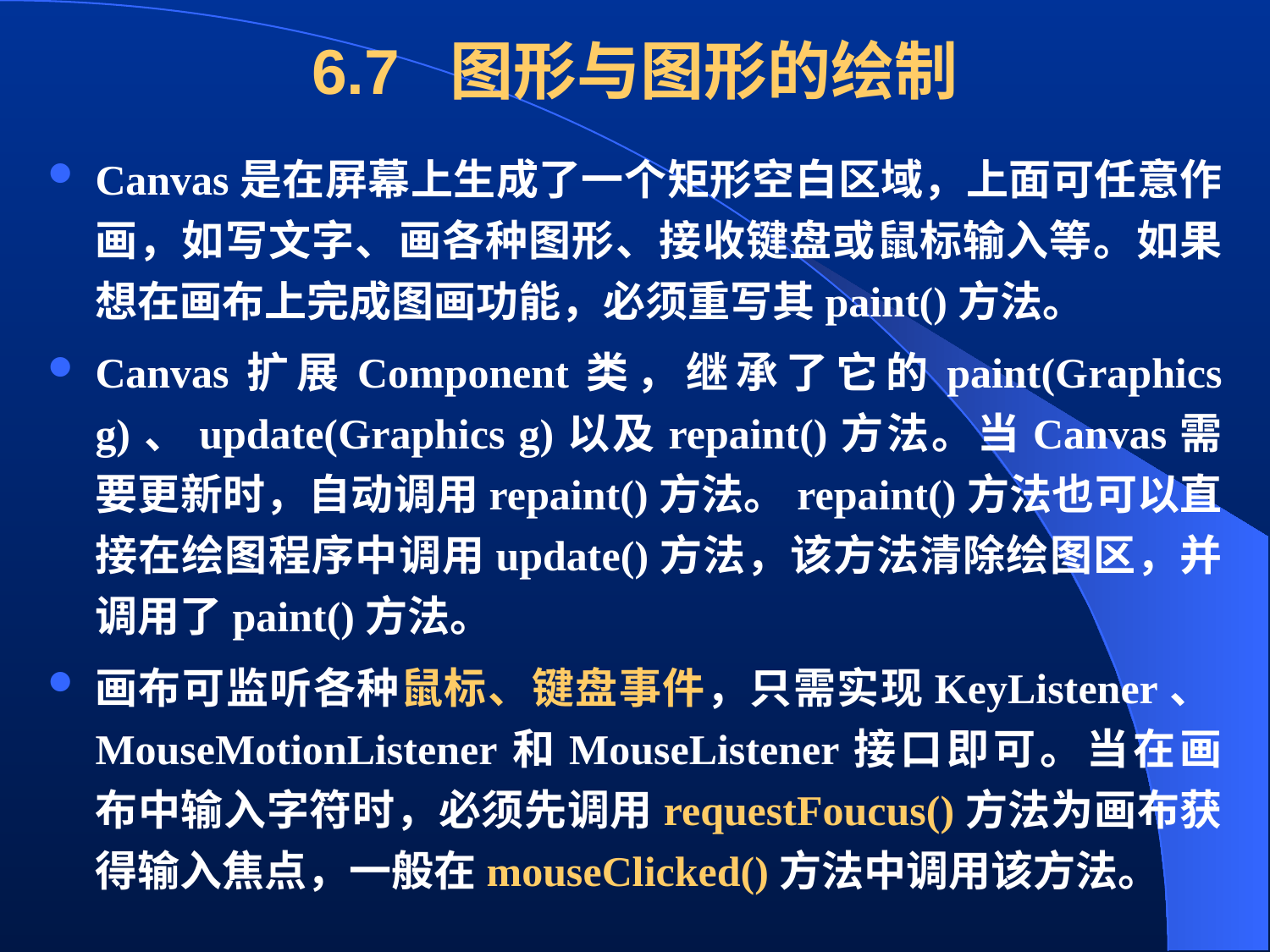

# 6.7  图形与图形的绘制
Canvas是在屏幕上生成了一个矩形空白区域，上面可任意作画，如写文字、画各种图形、接收键盘或鼠标输入等。如果想在画布上完成图画功能，必须重写其paint()方法。
Canvas扩展Component类，继承了它的paint(Graphics g)、update(Graphics g)以及repaint()方法。当Canvas需要更新时，自动调用repaint()方法。repaint()方法也可以直接在绘图程序中调用update()方法，该方法清除绘图区，并调用了paint()方法。
画布可监听各种鼠标、键盘事件，只需实现KeyListener、MouseMotionListener和MouseListener接口即可。当在画布中输入字符时，必须先调用requestFoucus()方法为画布获得输入焦点，一般在mouseClicked()方法中调用该方法。